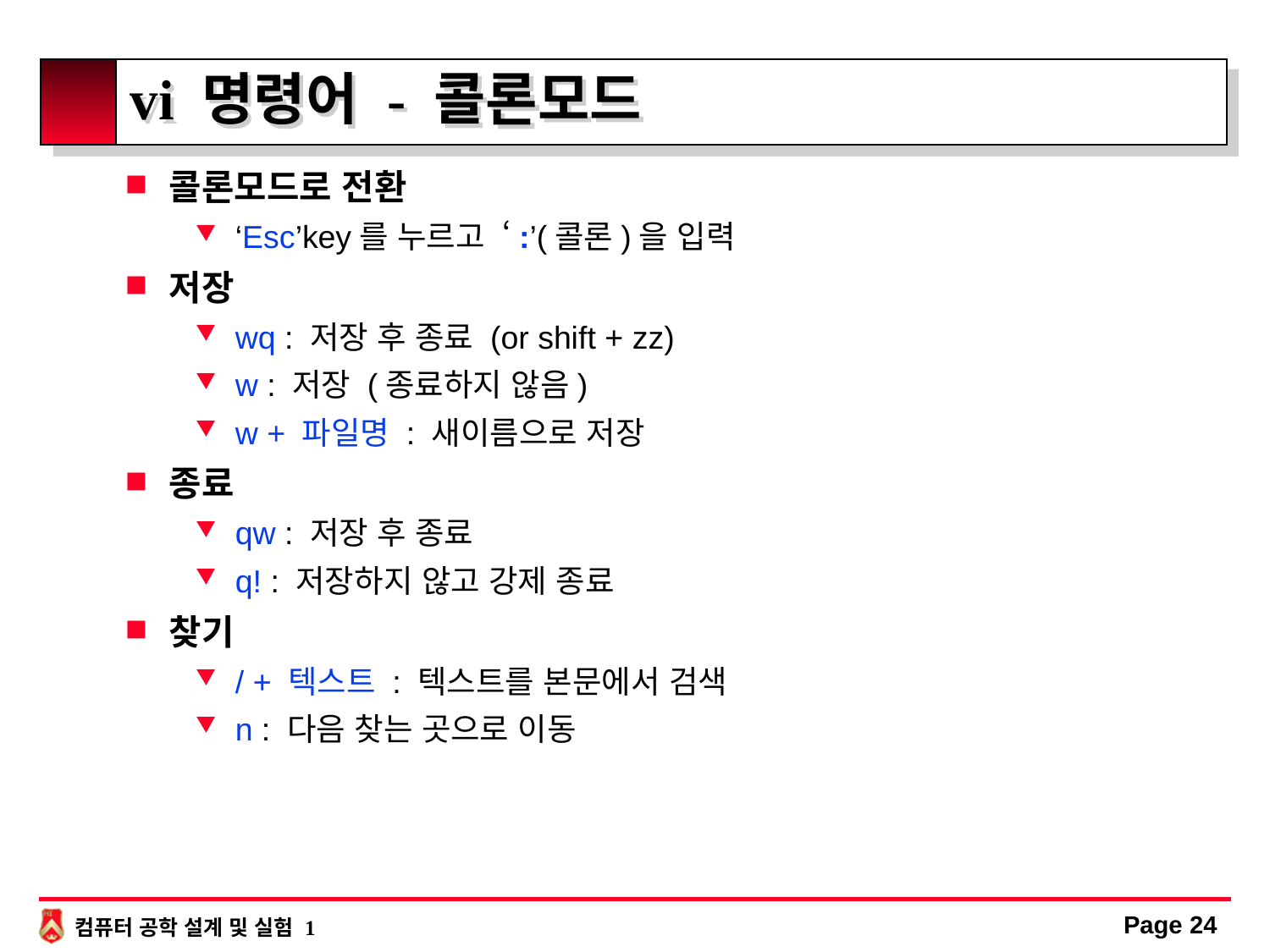

# vi 명령어 - 콜론모드
콜론모드로 전환
‘Esc’key를 누르고  ‘:’(콜론)을 입력
저장
wq : 저장 후 종료 (or shift + zz)
w : 저장 (종료하지 않음)
w + 파일명 : 새이름으로 저장
종료
qw : 저장 후 종료
q! : 저장하지 않고 강제 종료
찾기
/ + 텍스트 : 텍스트를 본문에서 검색
n : 다음 찾는 곳으로 이동
Page 24